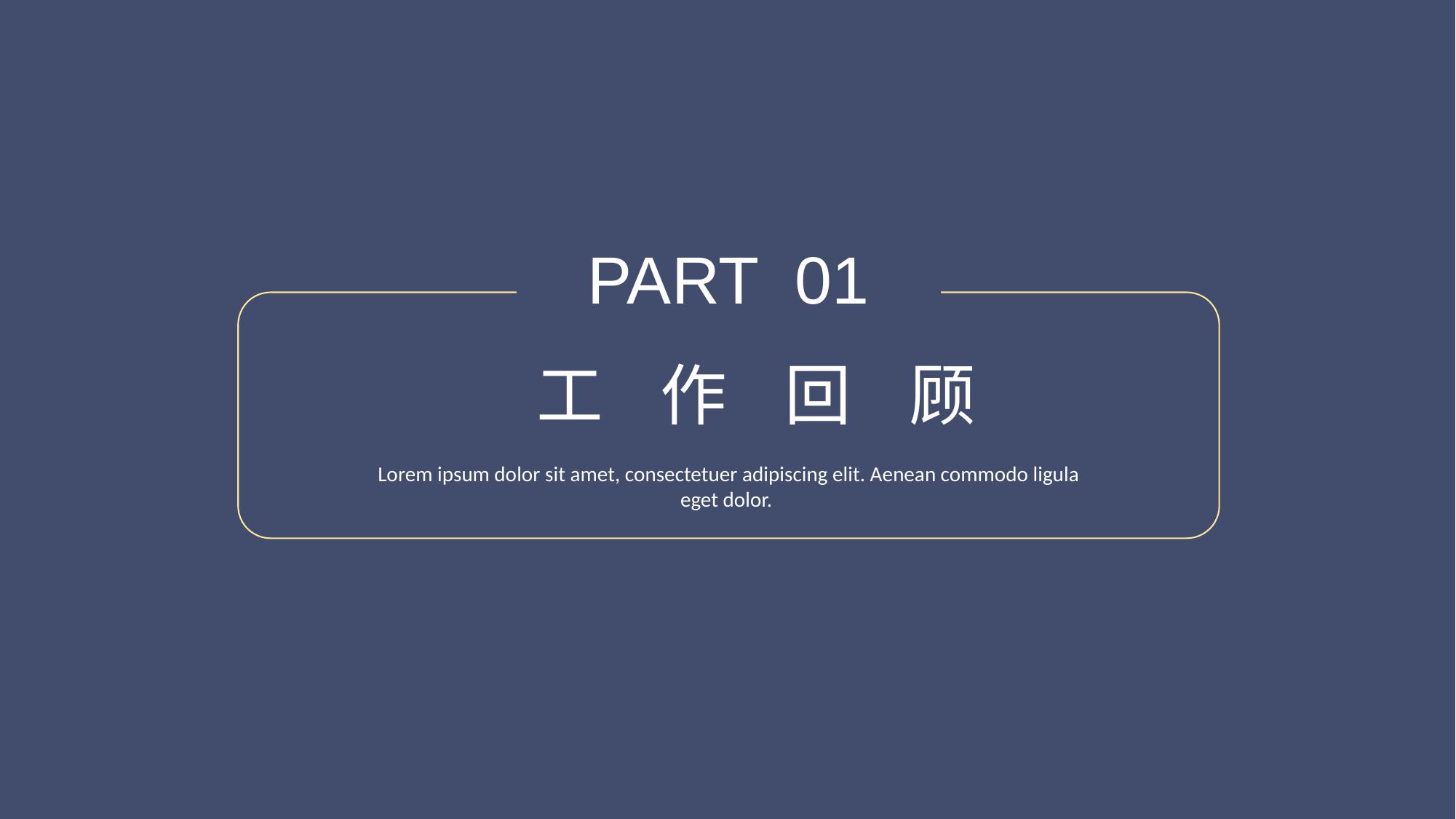

PART  01

工作回顾
Lorem ipsum dolor sit amet, consectetuer adipiscing elit. Aenean commodo ligula eget dolor.